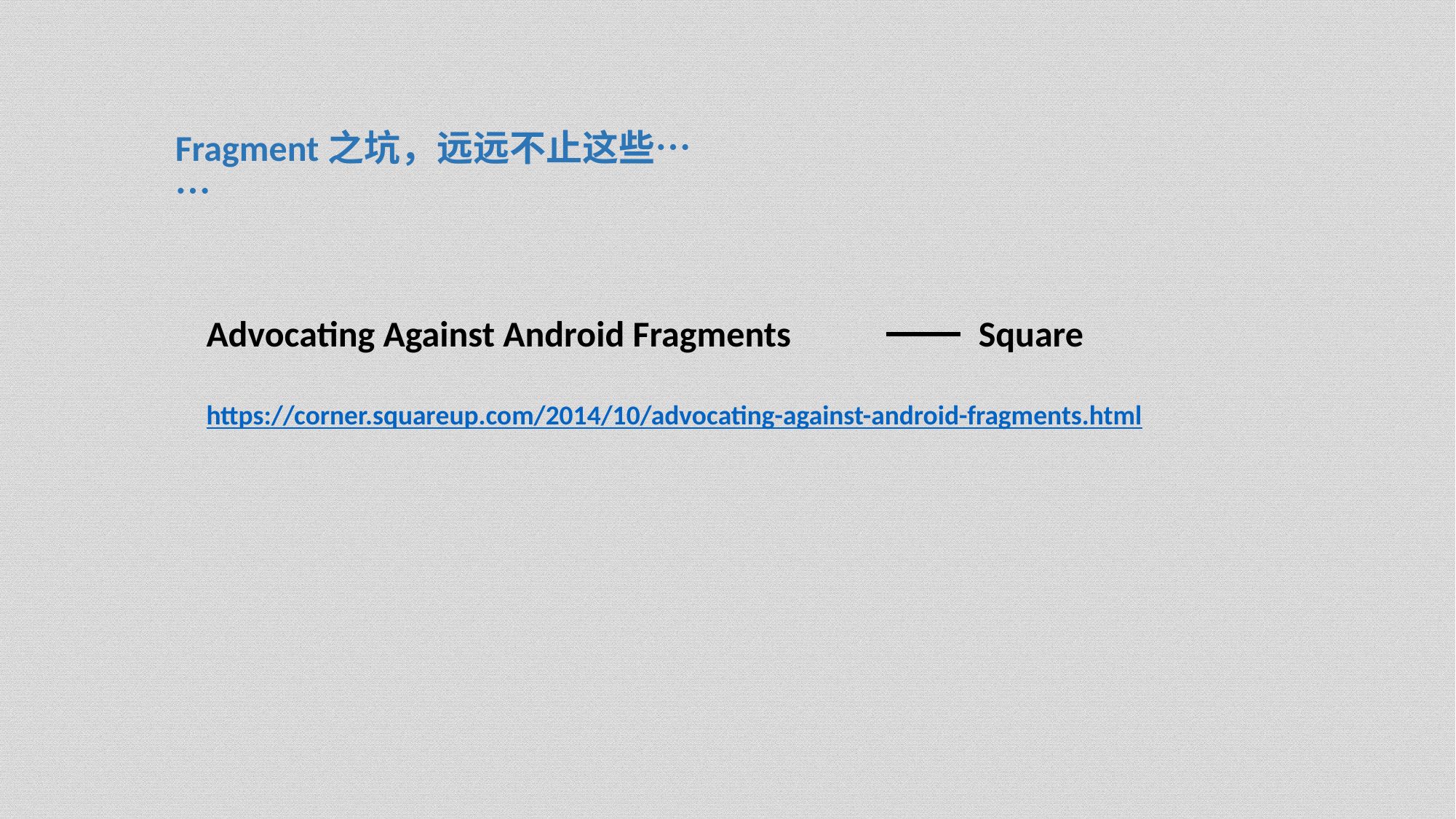

Fragment之坑，远远不止这些……
Advocating Against Android Fragments		 Square

https://corner.squareup.com/2014/10/advocating-against-android-fragments.html